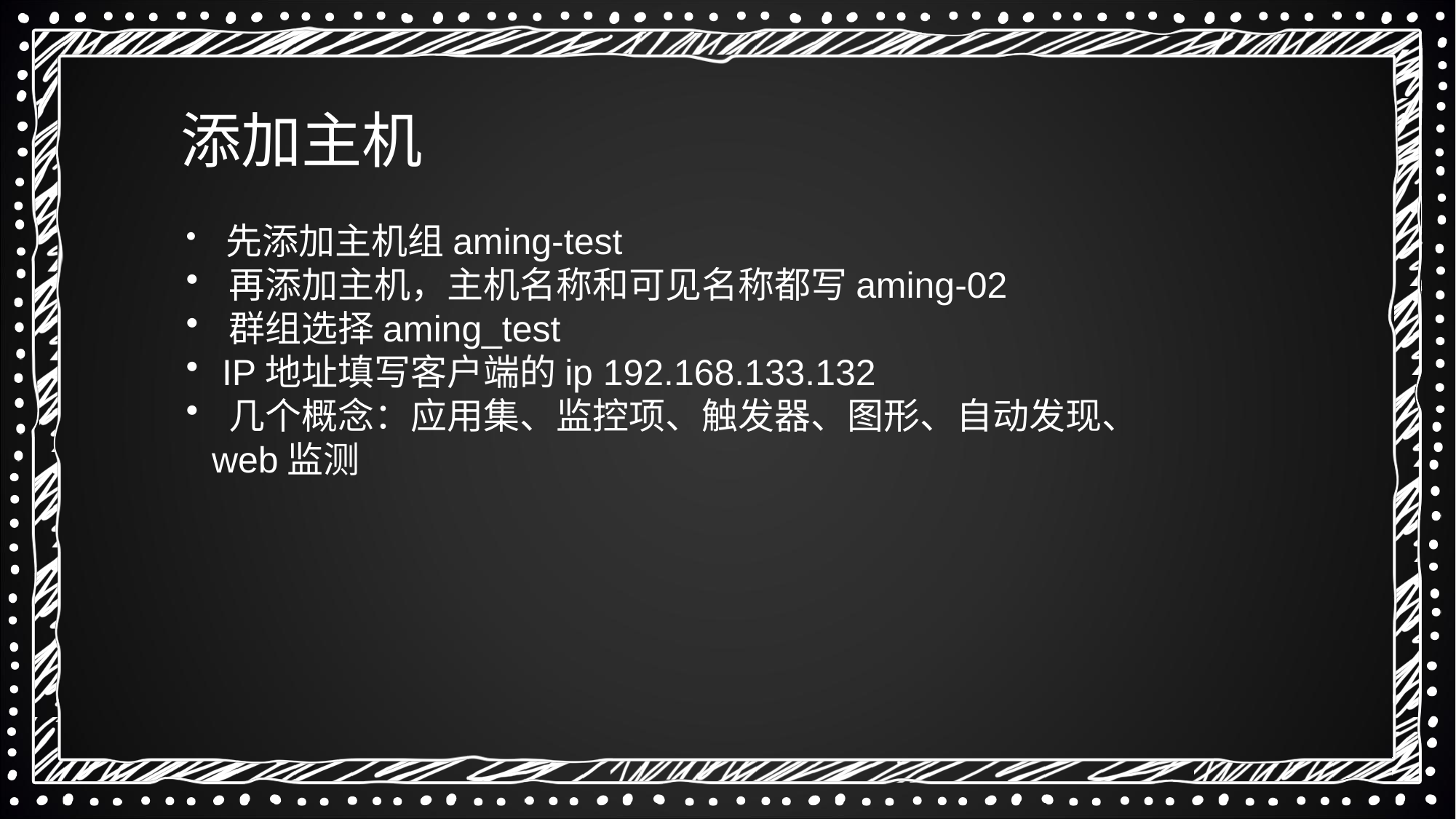

添加主机
 先添加主机组aming-test
 再添加主机，主机名称和可见名称都写aming-02
 群组选择aming_test
 IP地址填写客户端的ip 192.168.133.132
 几个概念：应用集、监控项、触发器、图形、自动发现、web监测